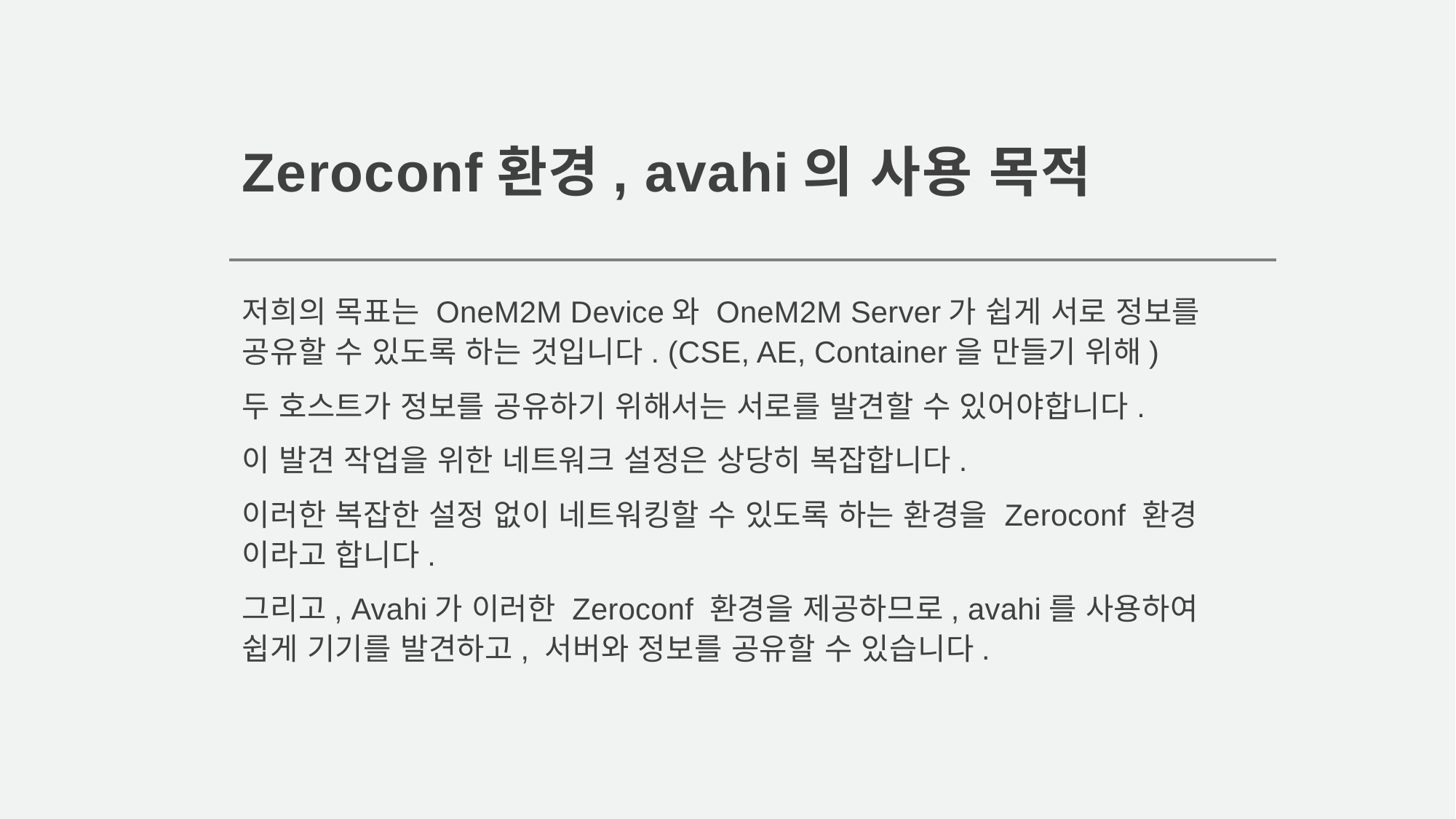

# Zeroconf환경, avahi의 사용 목적
저희의 목표는 OneM2M Device와 OneM2M Server가 쉽게 서로 정보를 공유할 수 있도록 하는 것입니다. (CSE, AE, Container을 만들기 위해)
두 호스트가 정보를 공유하기 위해서는 서로를 발견할 수 있어야합니다.
이 발견 작업을 위한 네트워크 설정은 상당히 복잡합니다.
이러한 복잡한 설정 없이 네트워킹할 수 있도록 하는 환경을 Zeroconf 환경 이라고 합니다.
그리고, Avahi가 이러한 Zeroconf 환경을 제공하므로, avahi를 사용하여 쉽게 기기를 발견하고, 서버와 정보를 공유할 수 있습니다.